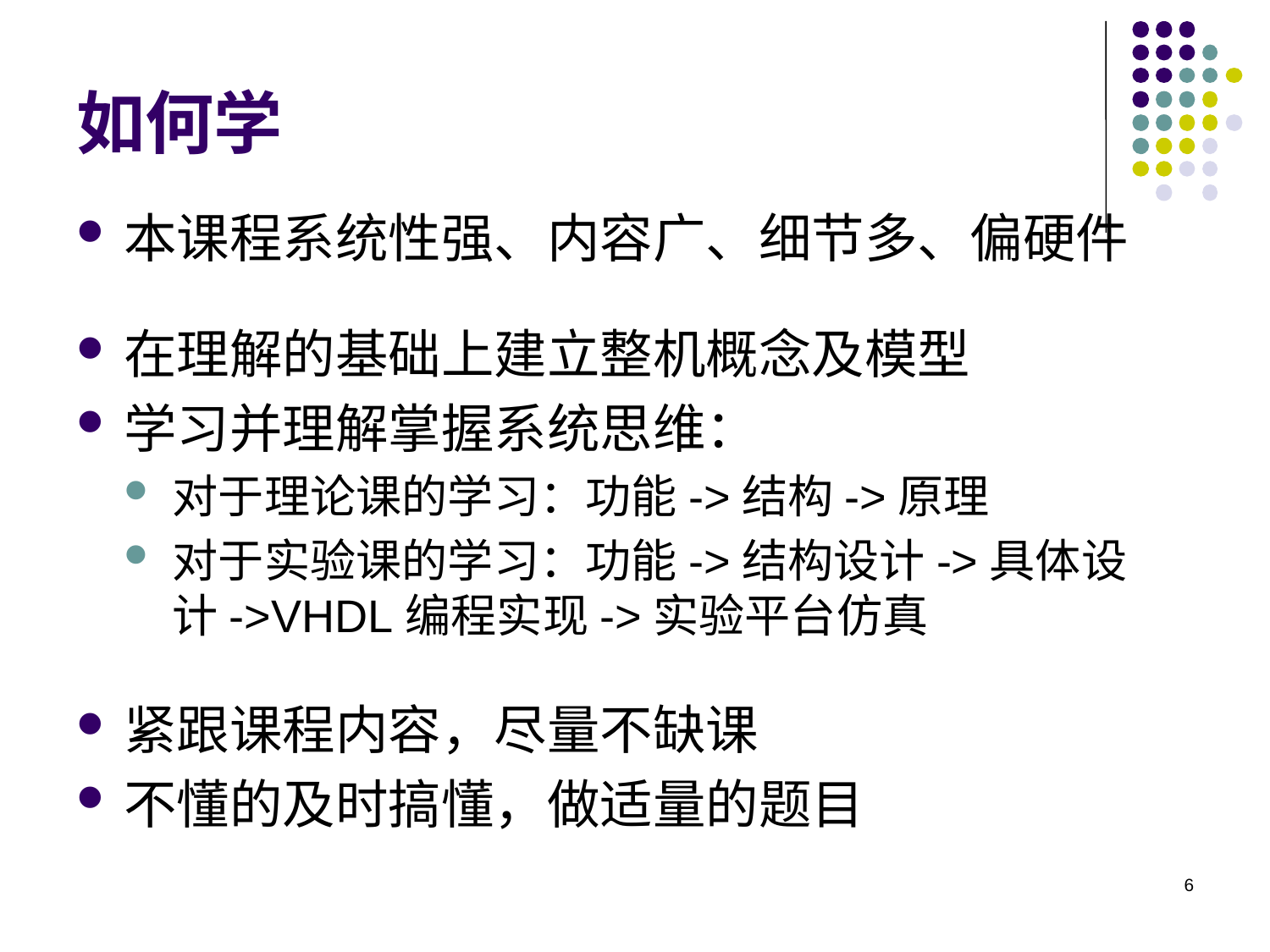

# 如何学
本课程系统性强、内容广、细节多、偏硬件
在理解的基础上建立整机概念及模型
学习并理解掌握系统思维：
对于理论课的学习：功能->结构->原理
对于实验课的学习：功能->结构设计->具体设计->VHDL编程实现->实验平台仿真

紧跟课程内容，尽量不缺课
不懂的及时搞懂，做适量的题目
6